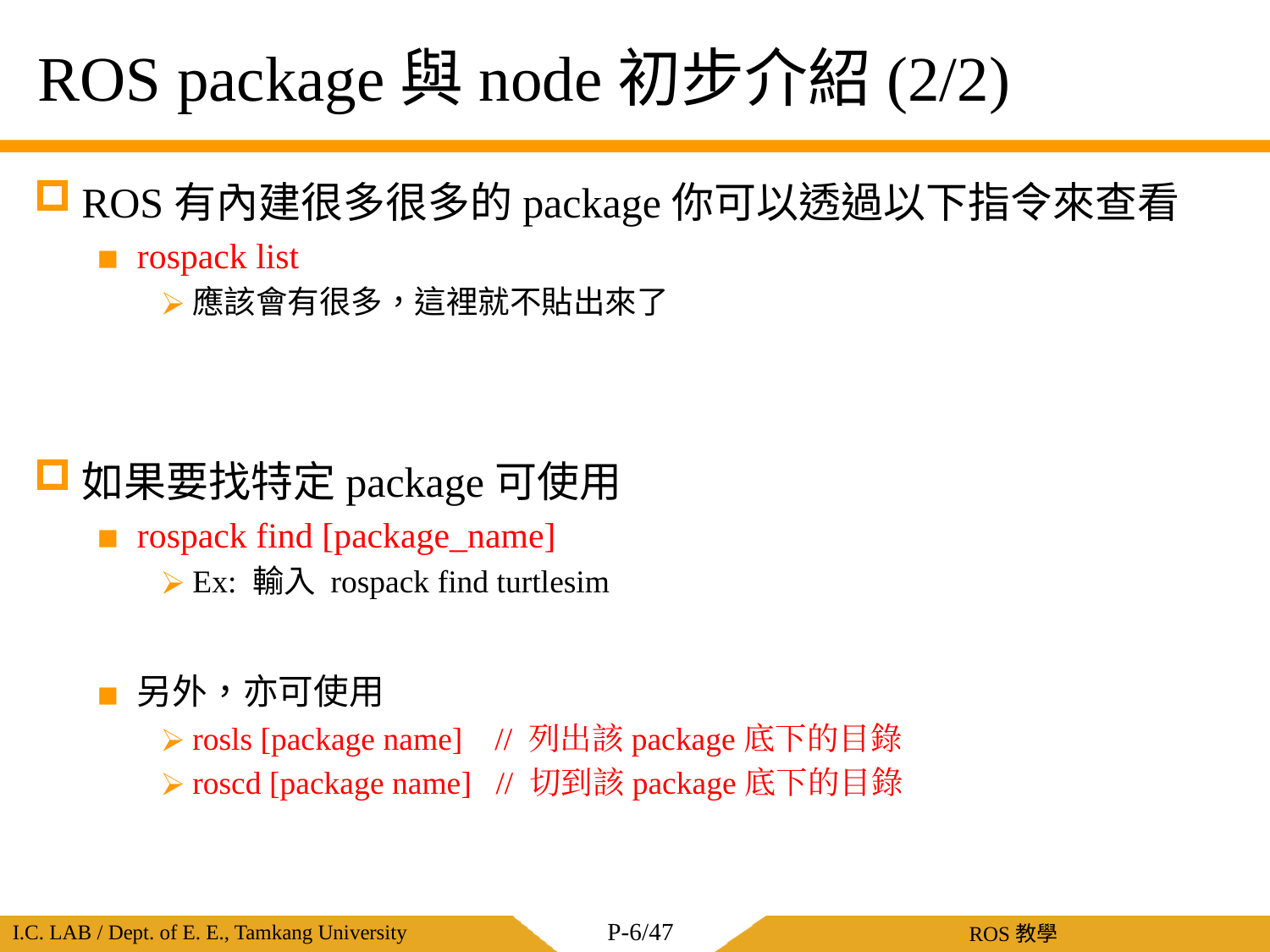

# ROS package與node初步介紹(2/2)
ROS有內建很多很多的package你可以透過以下指令來查看
rospack list
應該會有很多，這裡就不貼出來了

如果要找特定package可使用
rospack find [package_name]
Ex: 輸入 rospack find turtlesim

另外，亦可使用
rosls [package name]    // 列出該package底下的目錄
roscd [package name]   // 切到該package底下的目錄